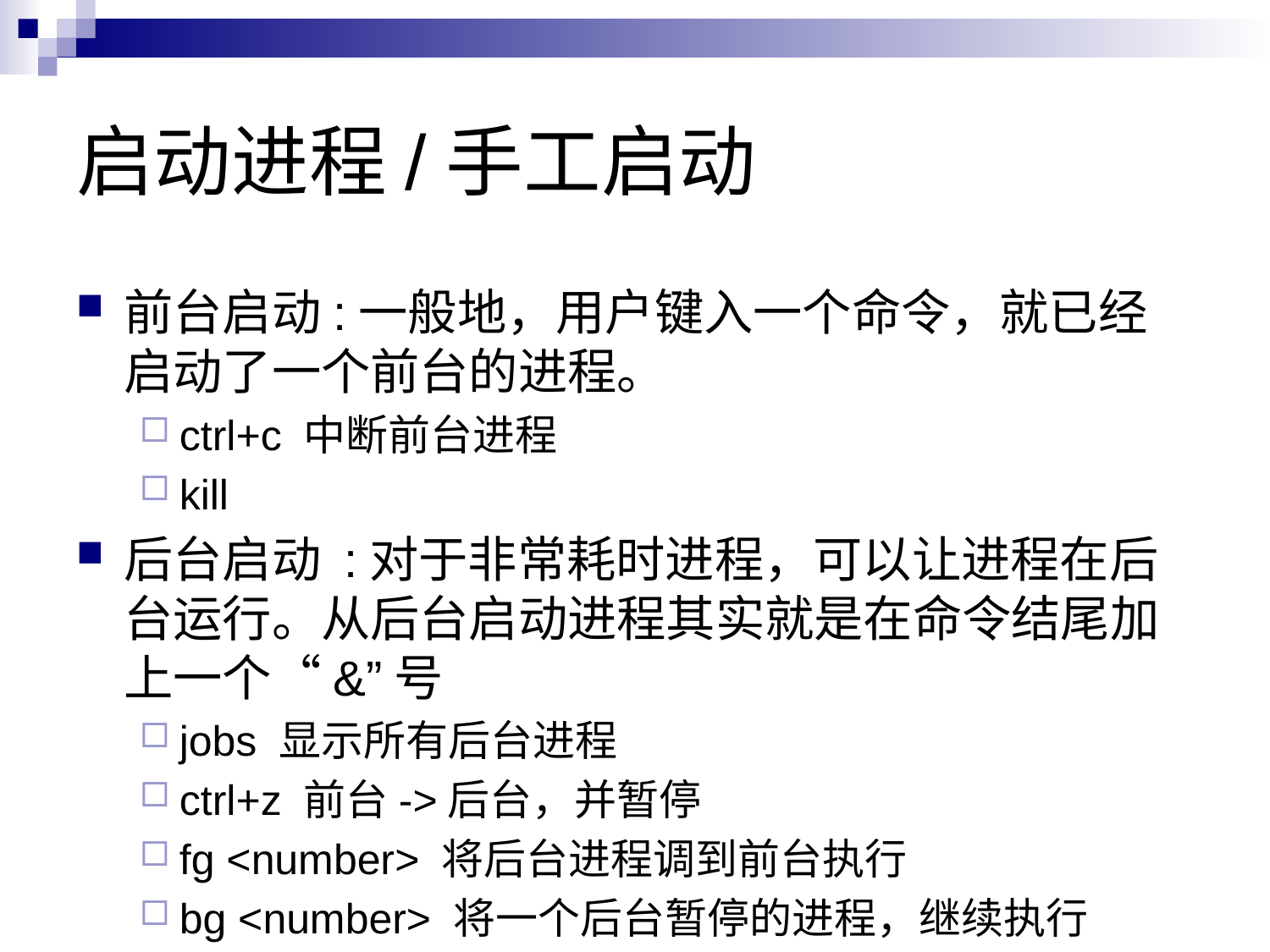

# 启动进程/手工启动
前台启动:一般地，用户键入一个命令，就已经启动了一个前台的进程。
ctrl+c 中断前台进程
kill
后台启动 :对于非常耗时进程，可以让进程在后台运行。从后台启动进程其实就是在命令结尾加上一个“&”号
jobs 显示所有后台进程
ctrl+z 前台->后台，并暂停
fg <number> 将后台进程调到前台执行
bg <number> 将一个后台暂停的进程，继续执行